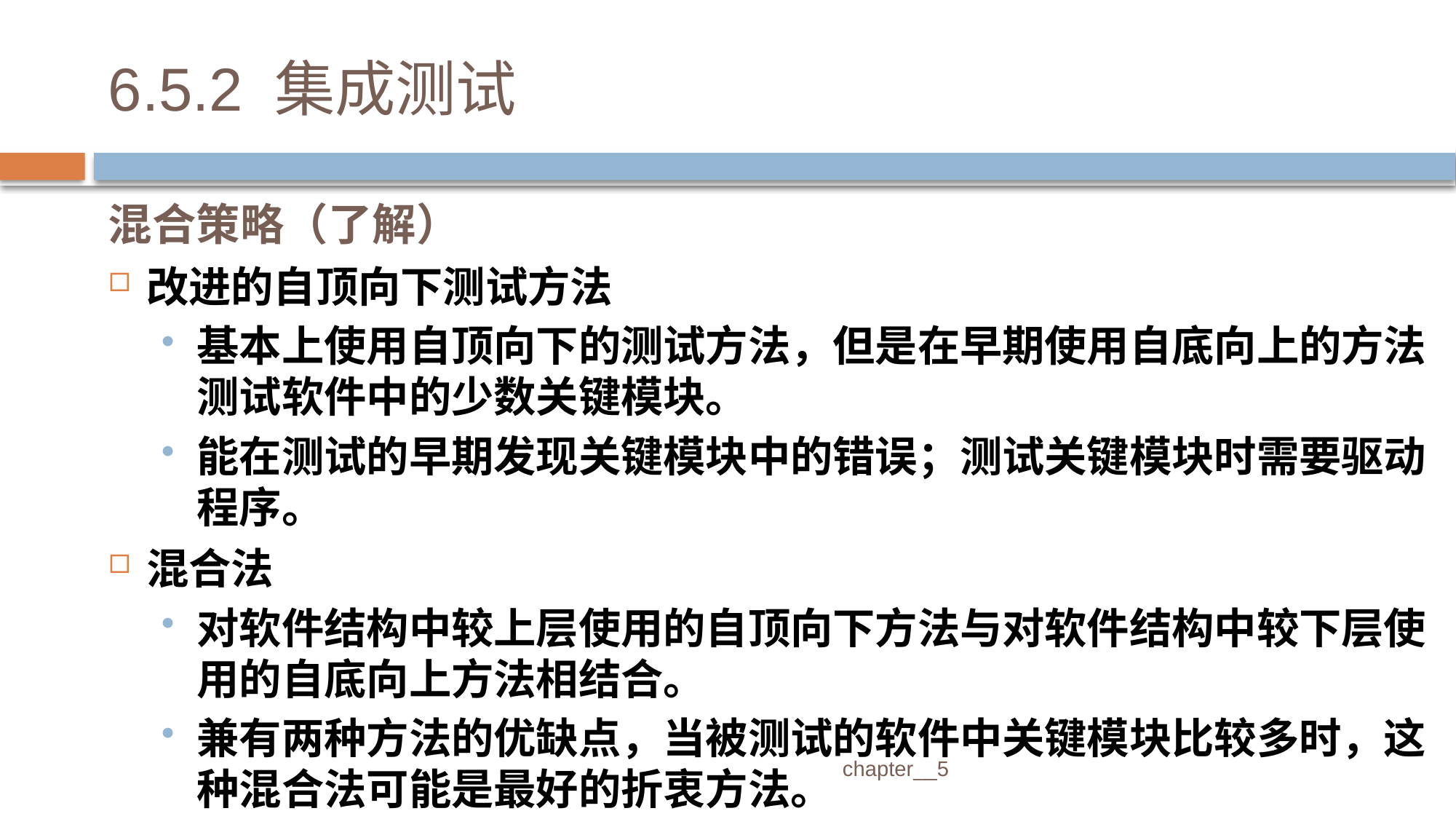

# 6.5.2 集成测试
90
混合策略（了解）
改进的自顶向下测试方法
基本上使用自顶向下的测试方法，但是在早期使用自底向上的方法测试软件中的少数关键模块。
能在测试的早期发现关键模块中的错误；测试关键模块时需要驱动程序。
混合法
对软件结构中较上层使用的自顶向下方法与对软件结构中较下层使用的自底向上方法相结合。
兼有两种方法的优缺点，当被测试的软件中关键模块比较多时，这种混合法可能是最好的折衷方法。

 chapter__5